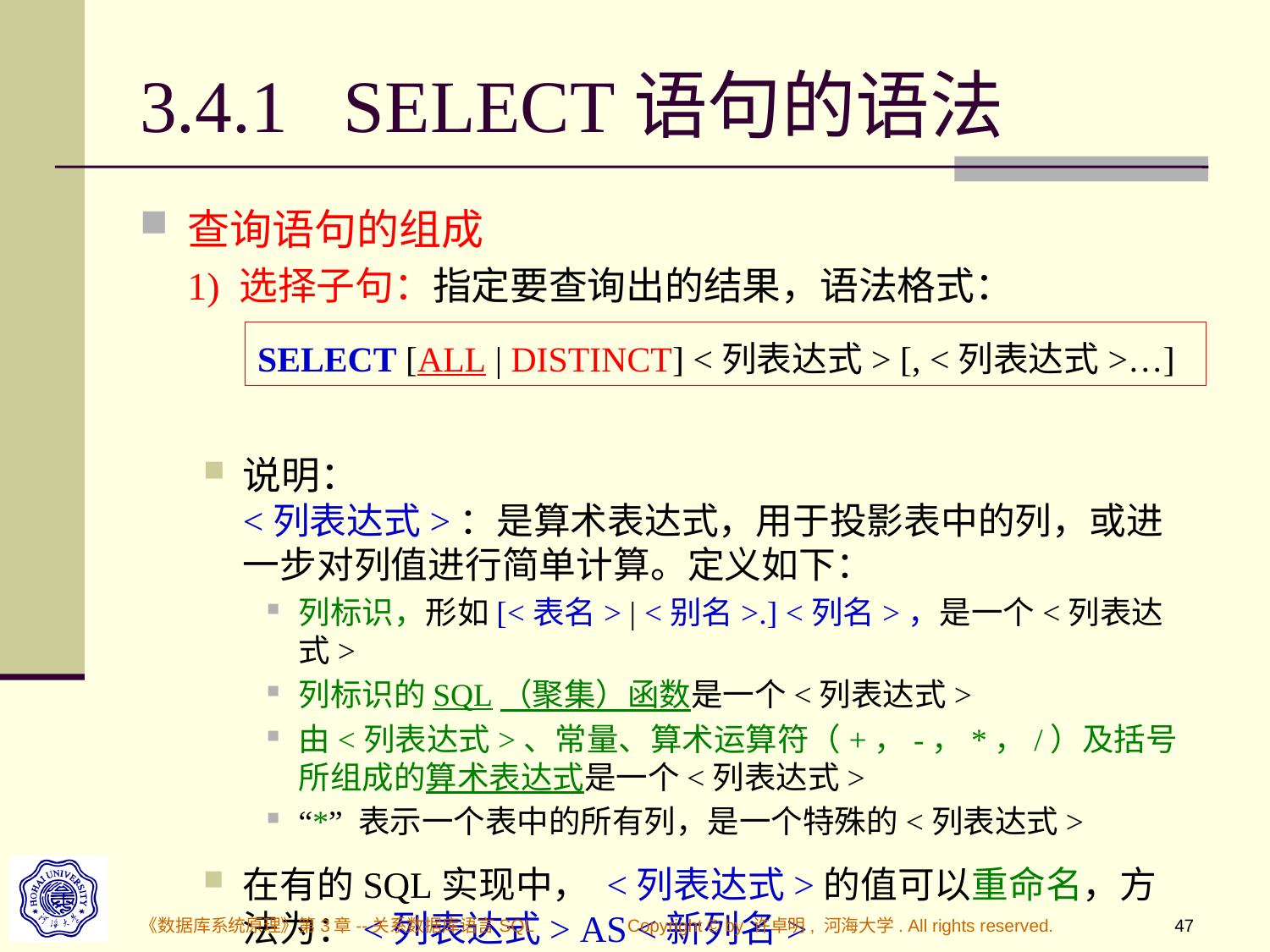

# 3.4.1   SELECT语句的语法
查询语句的组成
1) 选择子句：指定要查询出的结果，语法格式：

说明：
<列表达式>：是算术表达式，用于投影表中的列，或进一步对列值进行简单计算。定义如下：
列标识，形如[<表名> | <别名>.] <列名>，是一个<列表达式>
列标识的SQL（聚集）函数是一个<列表达式>
由<列表达式>、常量、算术运算符（+，-，*，/）及括号所组成的算术表达式是一个<列表达式>
“*” 表示一个表中的所有列，是一个特殊的<列表达式>
在有的SQL实现中， <列表达式>的值可以重命名，方法为：<列表达式> AS <新列名>
SELECT [ALL | DISTINCT] <列表达式> [, <列表达式>…]
《数据库系统原理》第3章--关系数据库语言SQL
Copyright © by 许卓明, 河海大学. All rights reserved.
47